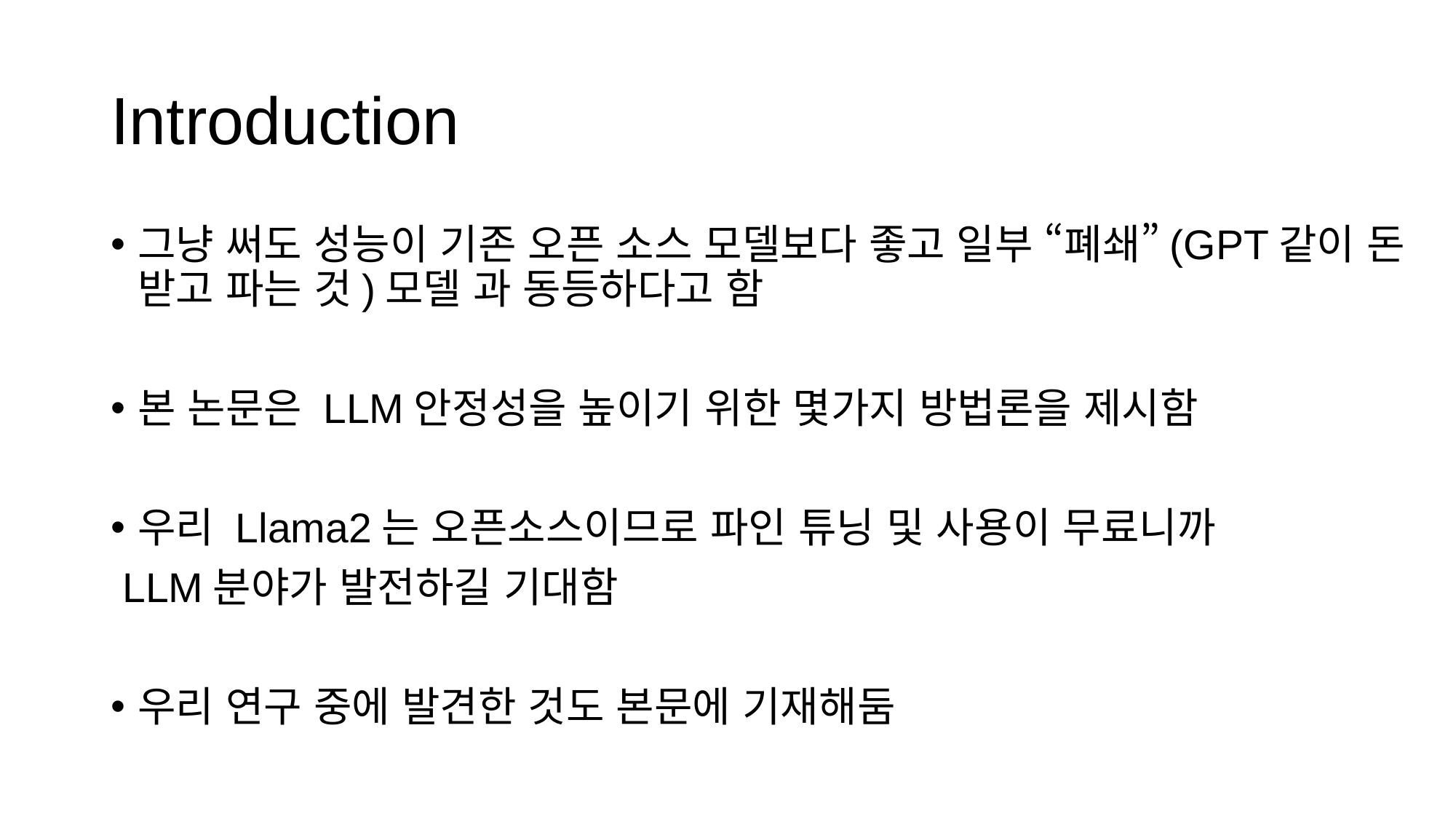

# Introduction
그냥 써도 성능이 기존 오픈 소스 모델보다 좋고 일부 “폐쇄”(GPT같이 돈 받고 파는 것)모델 과 동등하다고 함

본 논문은 LLM안정성을 높이기 위한 몇가지 방법론을 제시함

우리 Llama2는 오픈소스이므로 파인 튜닝 및 사용이 무료니까
 LLM분야가 발전하길 기대함

우리 연구 중에 발견한 것도 본문에 기재해둠